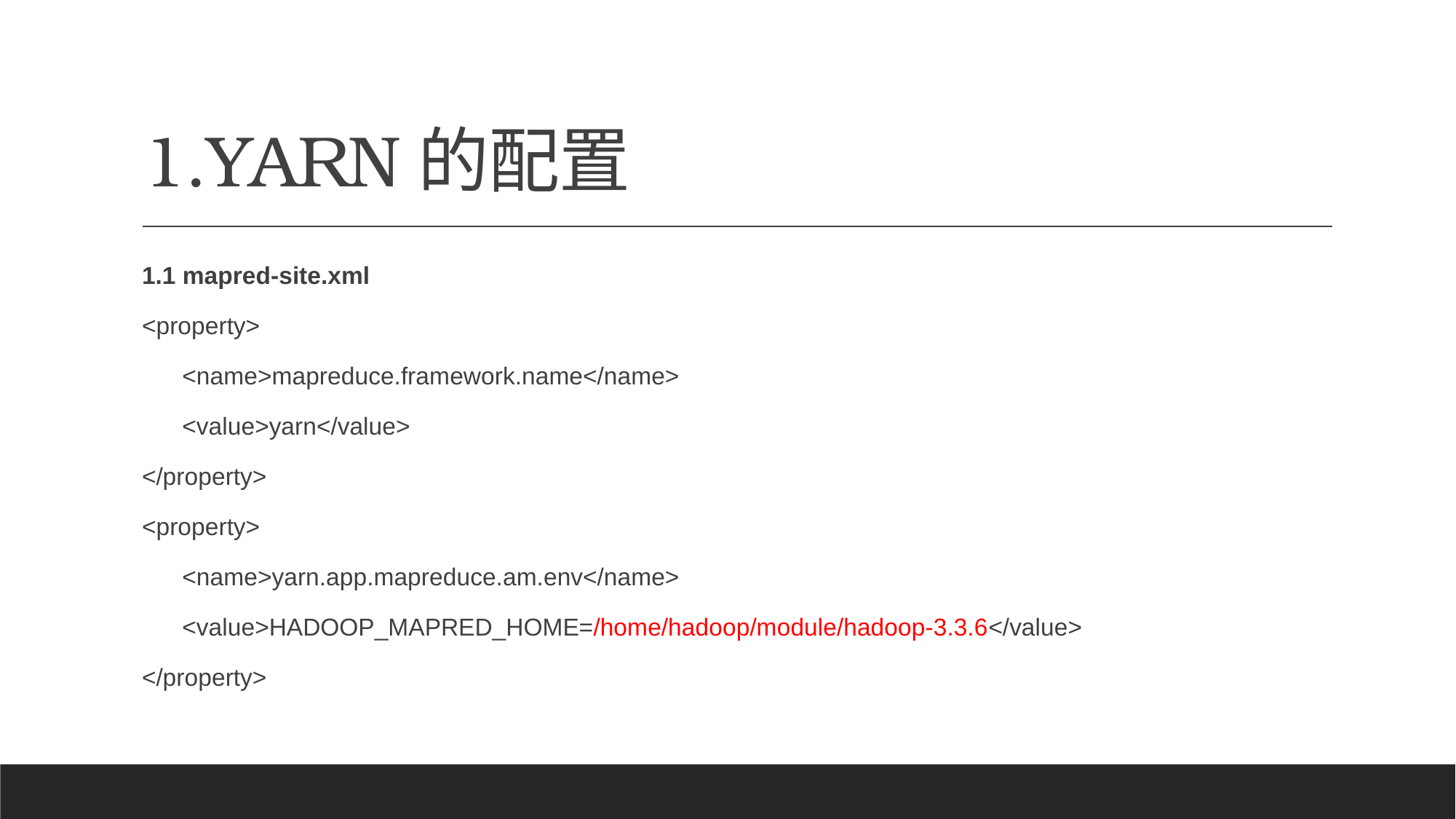

# 1.YARN的配置
1.1 mapred-site.xml
<property>
      <name>mapreduce.framework.name</name>
      <value>yarn</value>
</property>
<property>
      <name>yarn.app.mapreduce.am.env</name>
      <value>HADOOP_MAPRED_HOME=/home/hadoop/module/hadoop-3.3.6</value>
</property>